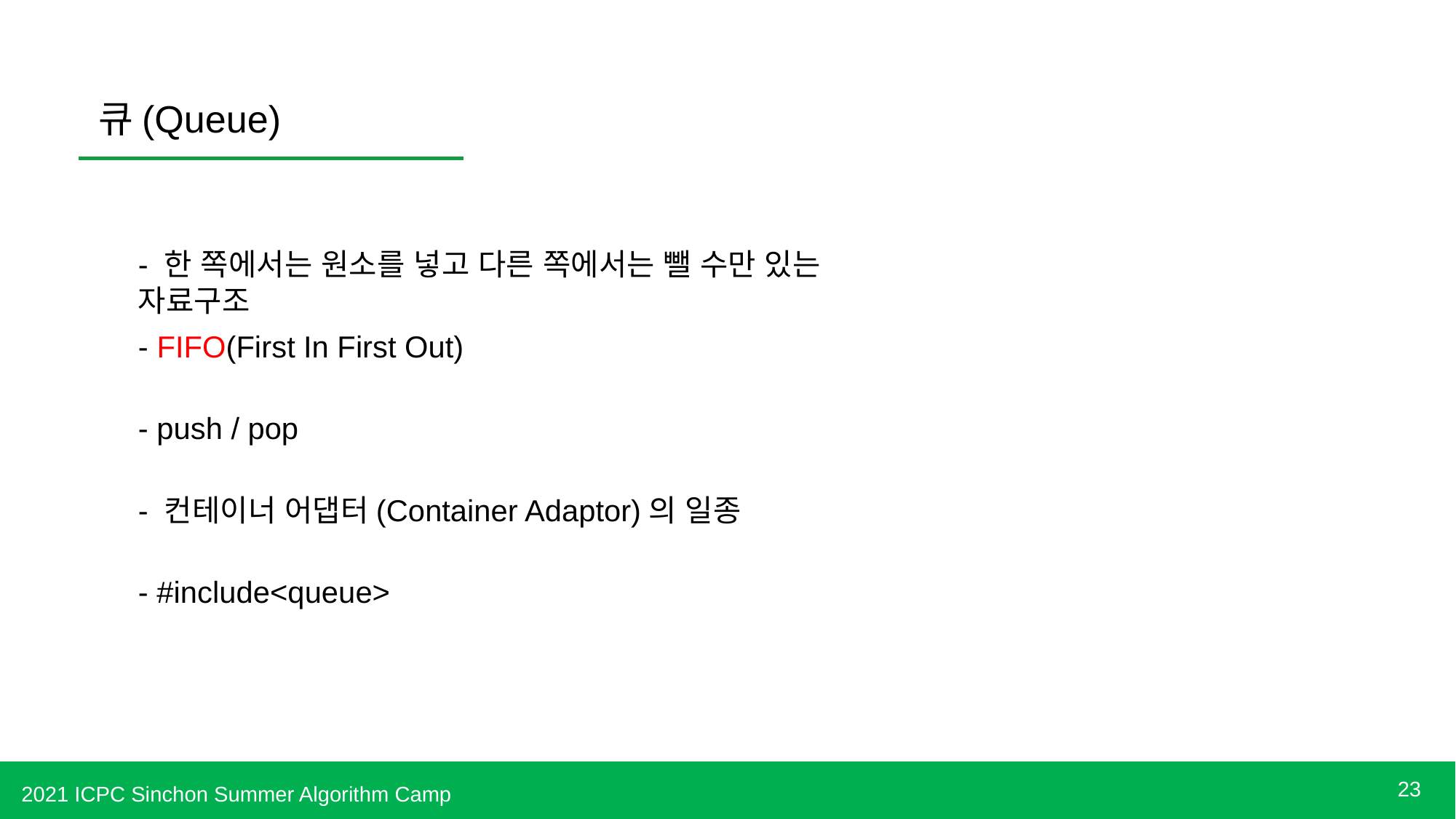

큐(Queue)
- 한 쪽에서는 원소를 넣고 다른 쪽에서는 뺄 수만 있는 자료구조
- FIFO(First In First Out)
- push / pop
- 컨테이너 어댑터(Container Adaptor)의 일종
- #include<queue>

23
2021 ICPC Sinchon Summer Algorithm Camp